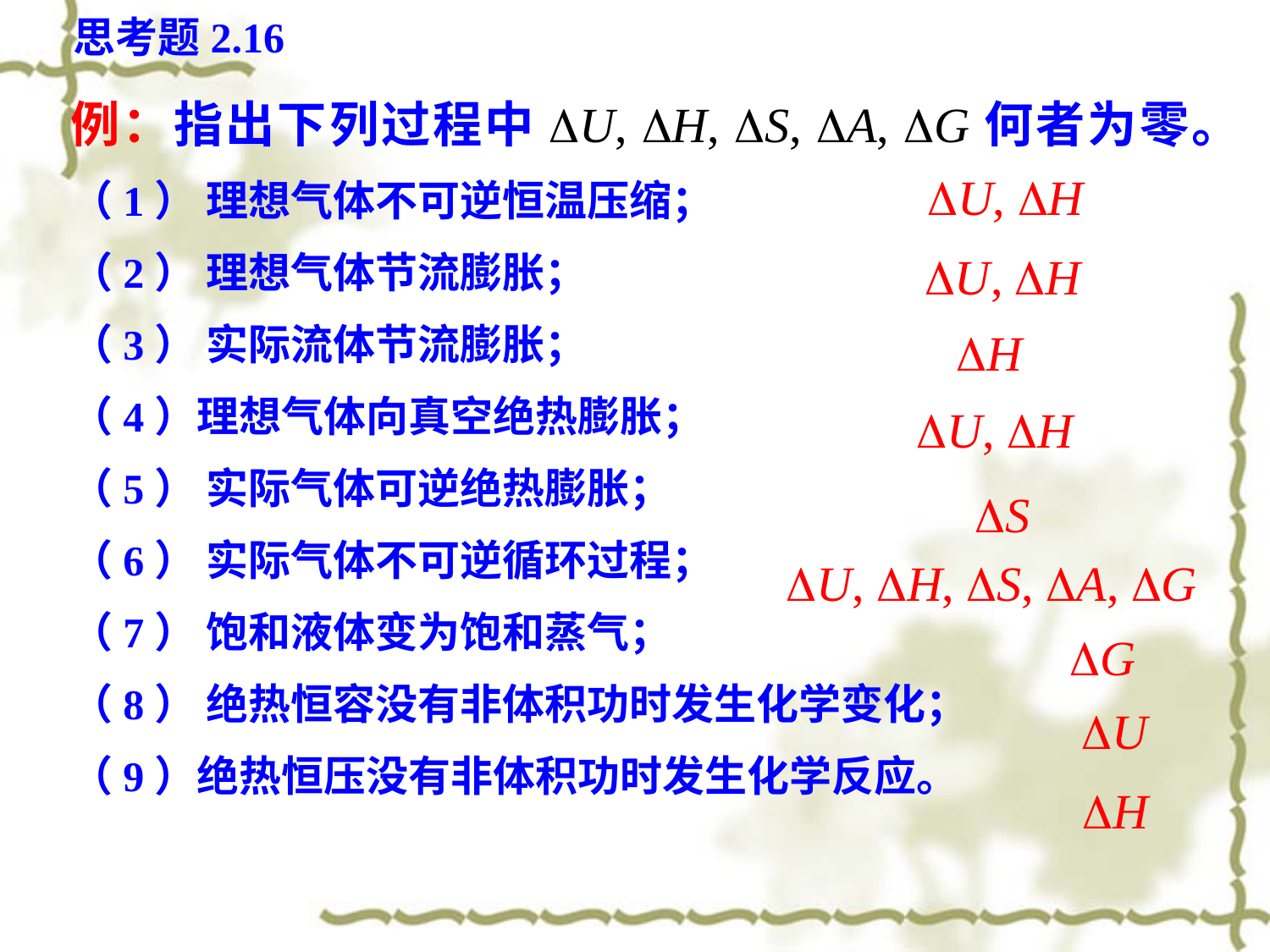

思考题2.16
例：指出下列过程中ΔU, ΔH, ΔS, ΔA, ΔG何者为零。
（1） 理想气体不可逆恒温压缩；
（2） 理想气体节流膨胀；
（3） 实际流体节流膨胀；
（4）理想气体向真空绝热膨胀；
（5） 实际气体可逆绝热膨胀；
（6） 实际气体不可逆循环过程；
（7） 饱和液体变为饱和蒸气；
（8） 绝热恒容没有非体积功时发生化学变化；
（9）绝热恒压没有非体积功时发生化学反应。
ΔU, ΔH
ΔU, ΔH
ΔH
ΔU, ΔH
ΔS
ΔU, ΔH, ΔS, ΔA, ΔG
ΔG
ΔU
ΔH